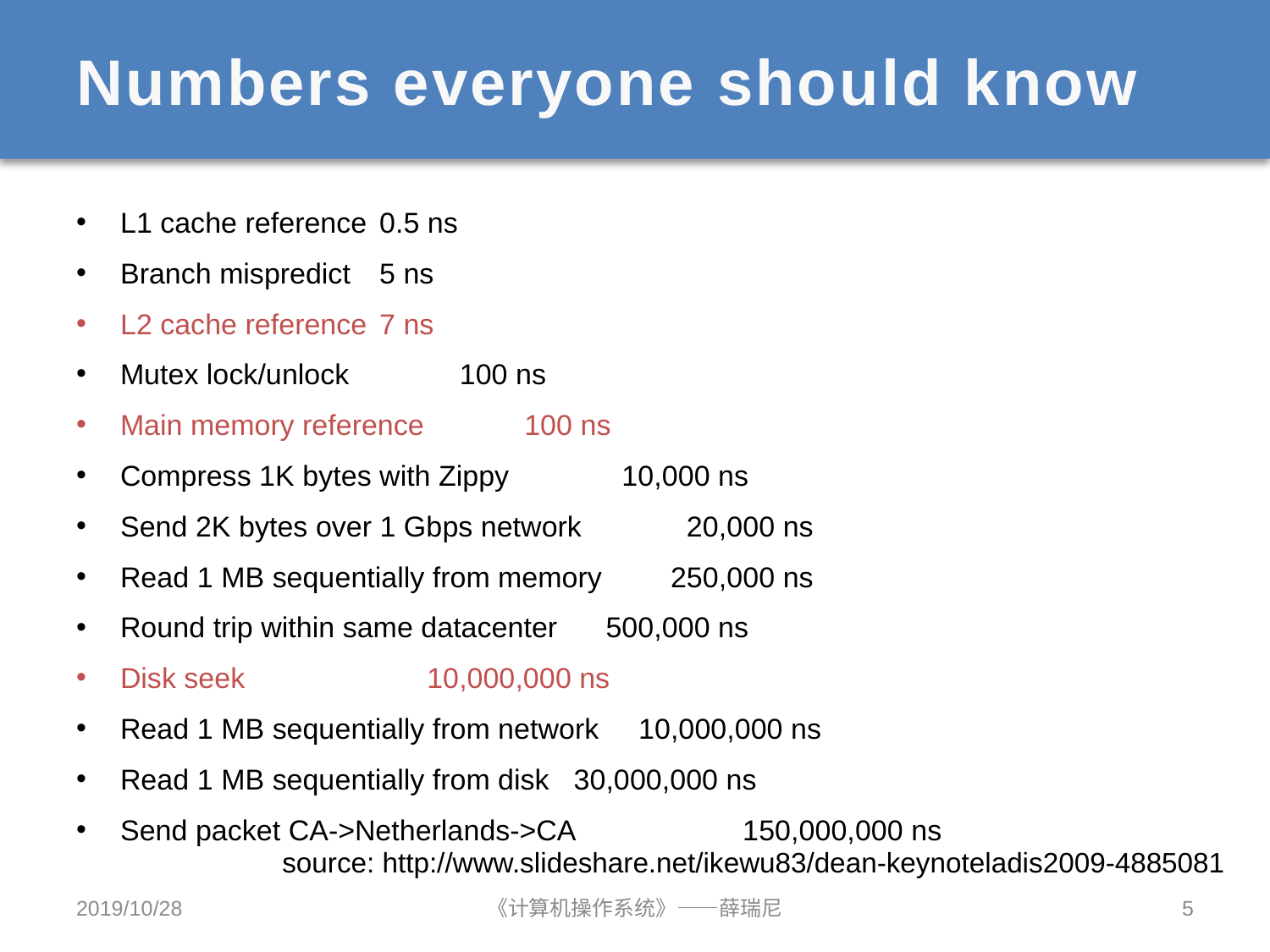

# Numbers everyone should know
L1 cache reference					0.5 ns
Branch mispredict 					5 ns
L2 cache reference 					7 ns
Mutex lock/unlock 				          100 ns
Main memory reference 			          100 ns
Compress 1K bytes with Zippy 			      10,000 ns
Send 2K bytes over 1 Gbps network 		      20,000 ns
Read 1 MB sequentially from memory 		    250,000 ns
Round trip within same datacenter 		    500,000 ns
Disk seek 				              10,000,000 ns
Read 1 MB sequentially from network 		10,000,000 ns
Read 1 MB sequentially from disk 		30,000,000 ns
Send packet CA->Netherlands->CA 	             150,000,000 ns
source: http://www.slideshare.net/ikewu83/dean-keynoteladis2009-4885081
2019/10/28
《计算机操作系统》——薛瑞尼
5